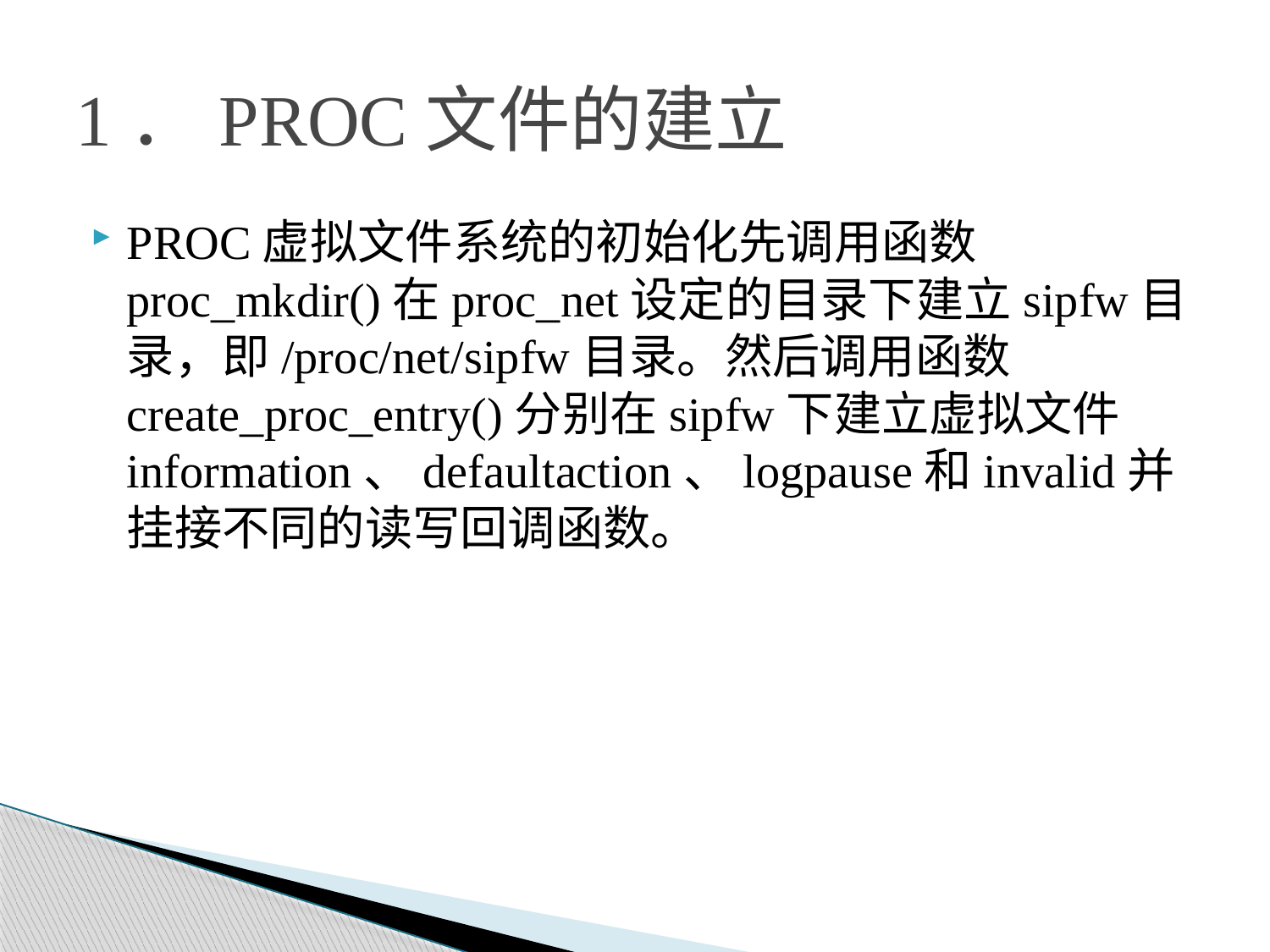

# 1．PROC文件的建立
PROC虚拟文件系统的初始化先调用函数proc_mkdir()在proc_net设定的目录下建立sipfw目录，即/proc/net/sipfw目录。然后调用函数create_proc_entry()分别在sipfw下建立虚拟文件information、defaultaction、logpause和invalid并挂接不同的读写回调函数。